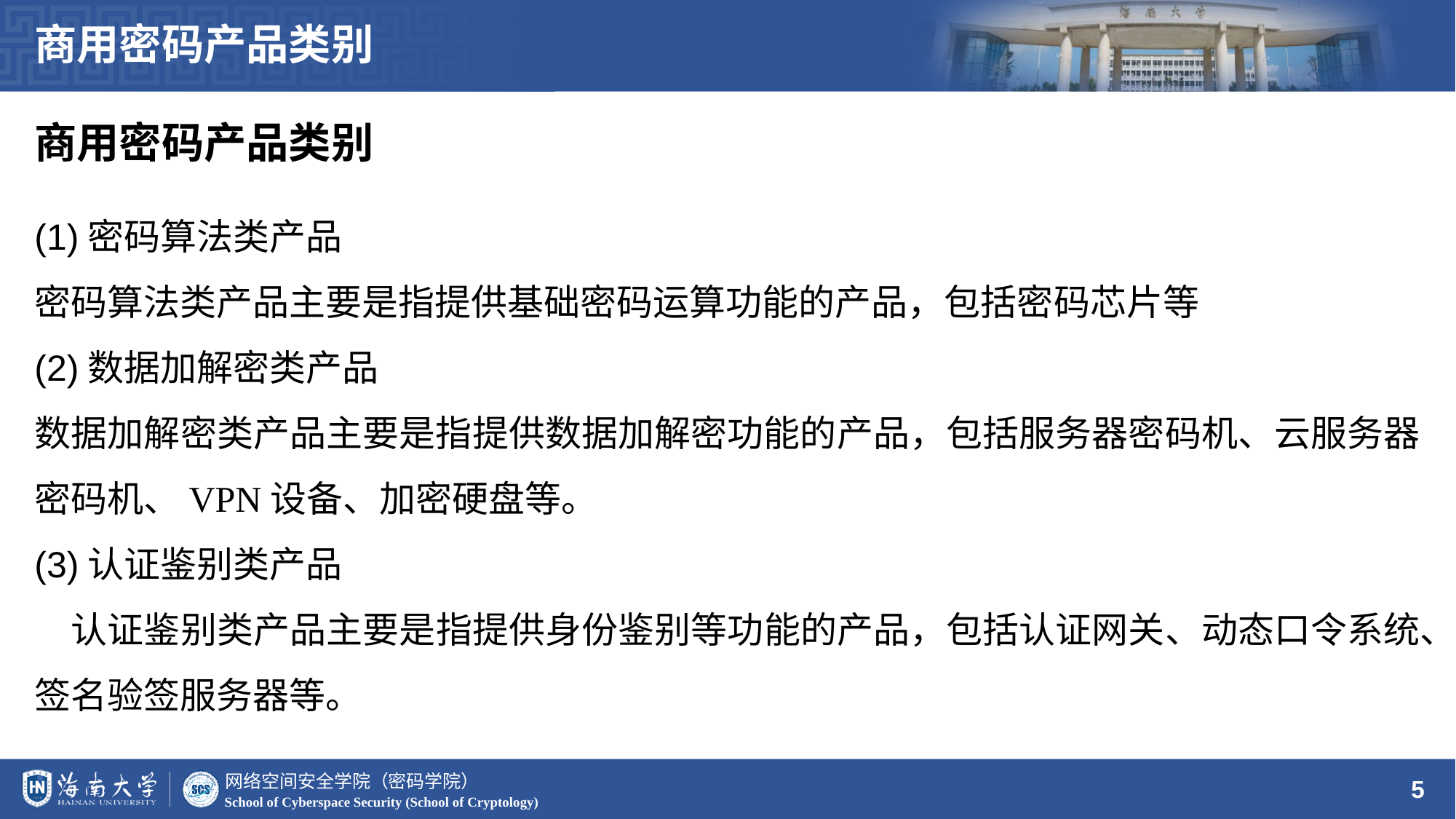

商用密码产品类别
商用密码产品类别
(1)密码算法类产品
密码算法类产品主要是指提供基础密码运算功能的产品，包括密码芯片等
(2)数据加解密类产品
数据加解密类产品主要是指提供数据加解密功能的产品，包括服务器密码机、云服务器密码机、VPN设备、加密硬盘等。
(3)认证鉴别类产品
认证鉴别类产品主要是指提供身份鉴别等功能的产品，包括认证网关、动态口令系统、签名验签服务器等。

5